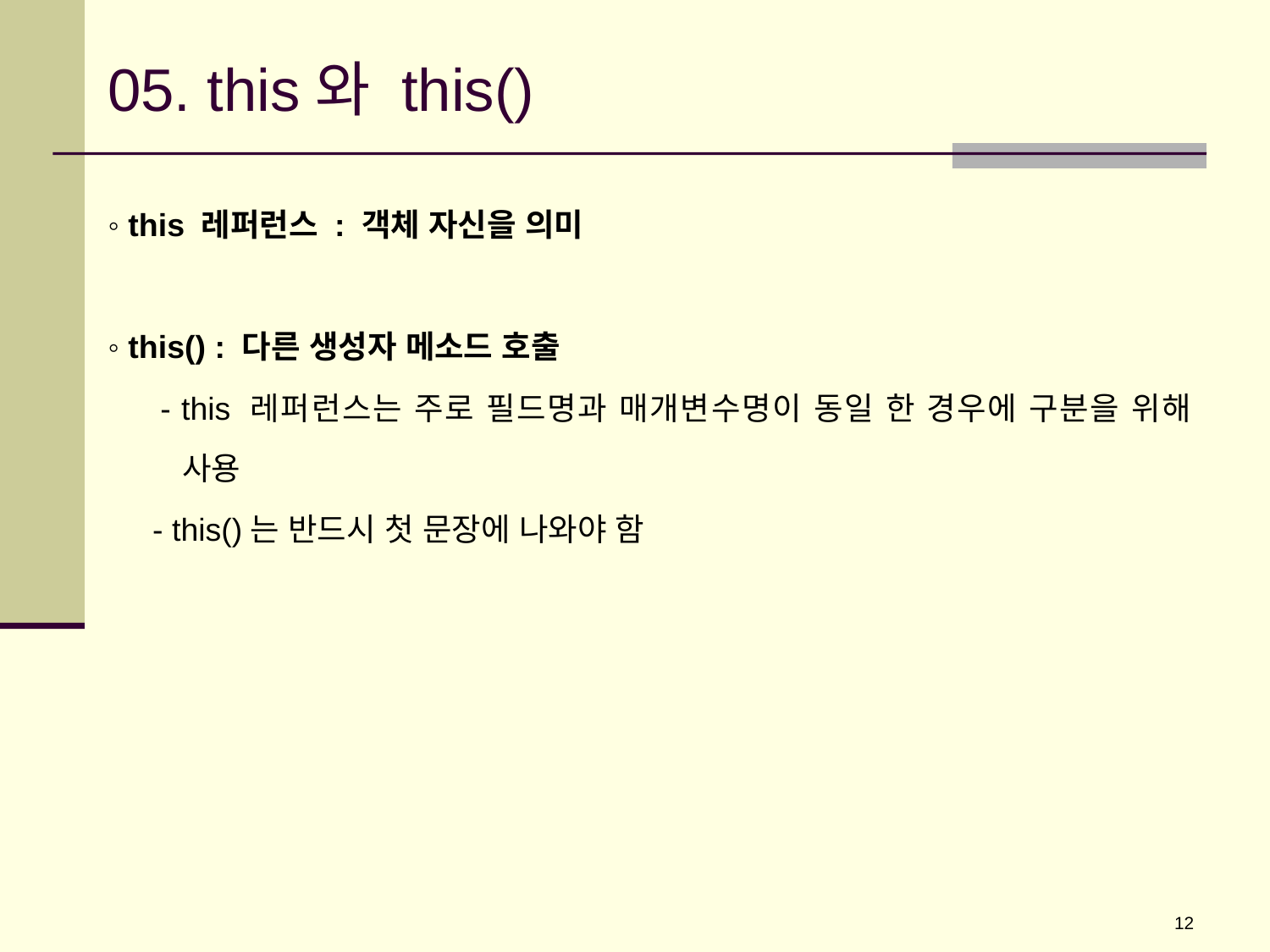

# 05. this와 this()
◦ this 레퍼런스 : 객체 자신을 의미

◦ this() : 다른 생성자 메소드 호출
     - this 레퍼런스는 주로 필드명과 매개변수명이 동일 한 경우에 구분을 위해 사용
     - this()는 반드시 첫 문장에 나와야 함

12